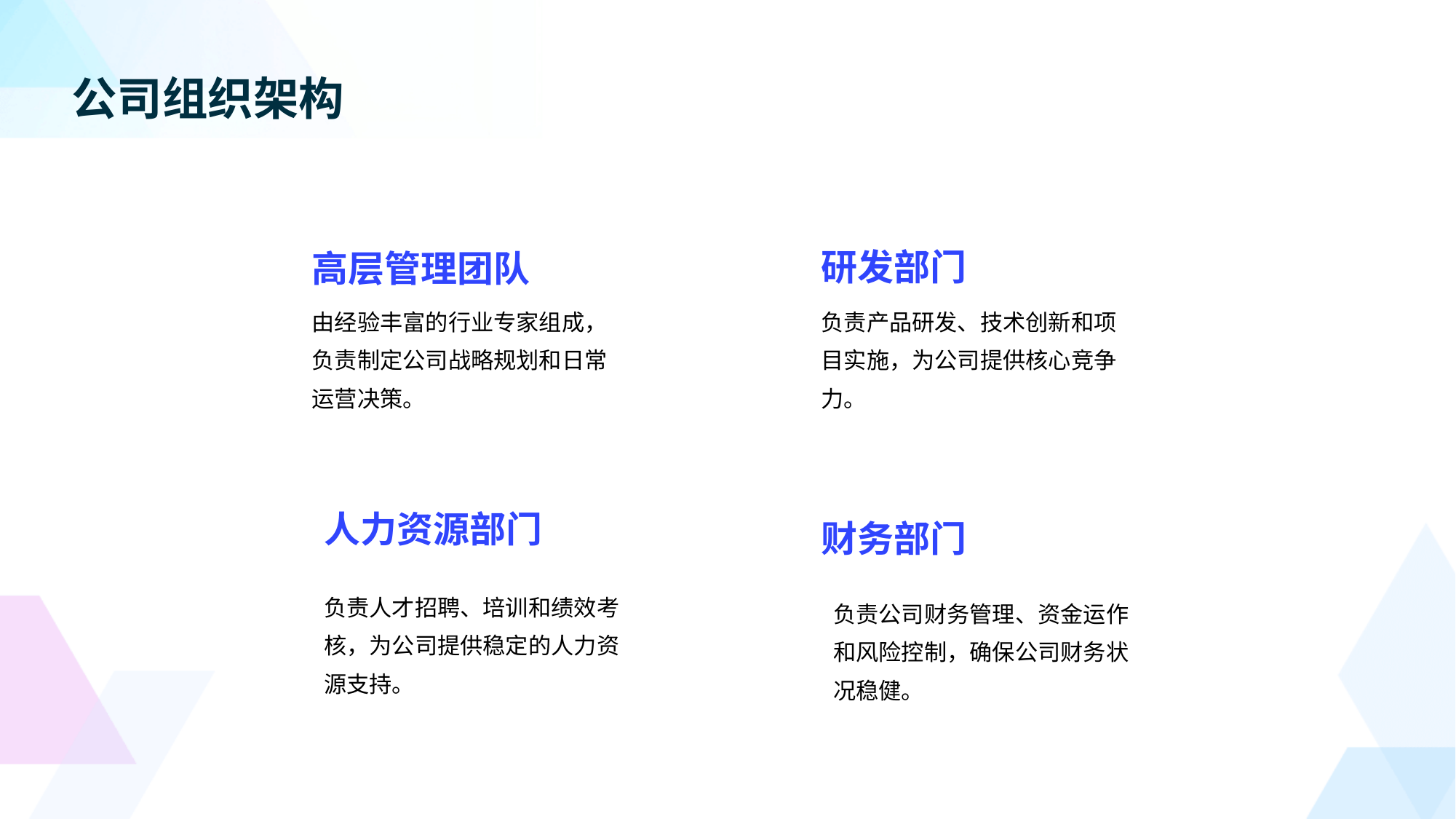

公司组织架构
研发部门
高层管理团队
由经验丰富的行业专家组成，负责制定公司战略规划和日常运营决策。
负责产品研发、技术创新和项目实施，为公司提供核心竞争力。
人力资源部门
财务部门
负责人才招聘、培训和绩效考核，为公司提供稳定的人力资源支持。
负责公司财务管理、资金运作和风险控制，确保公司财务状况稳健。